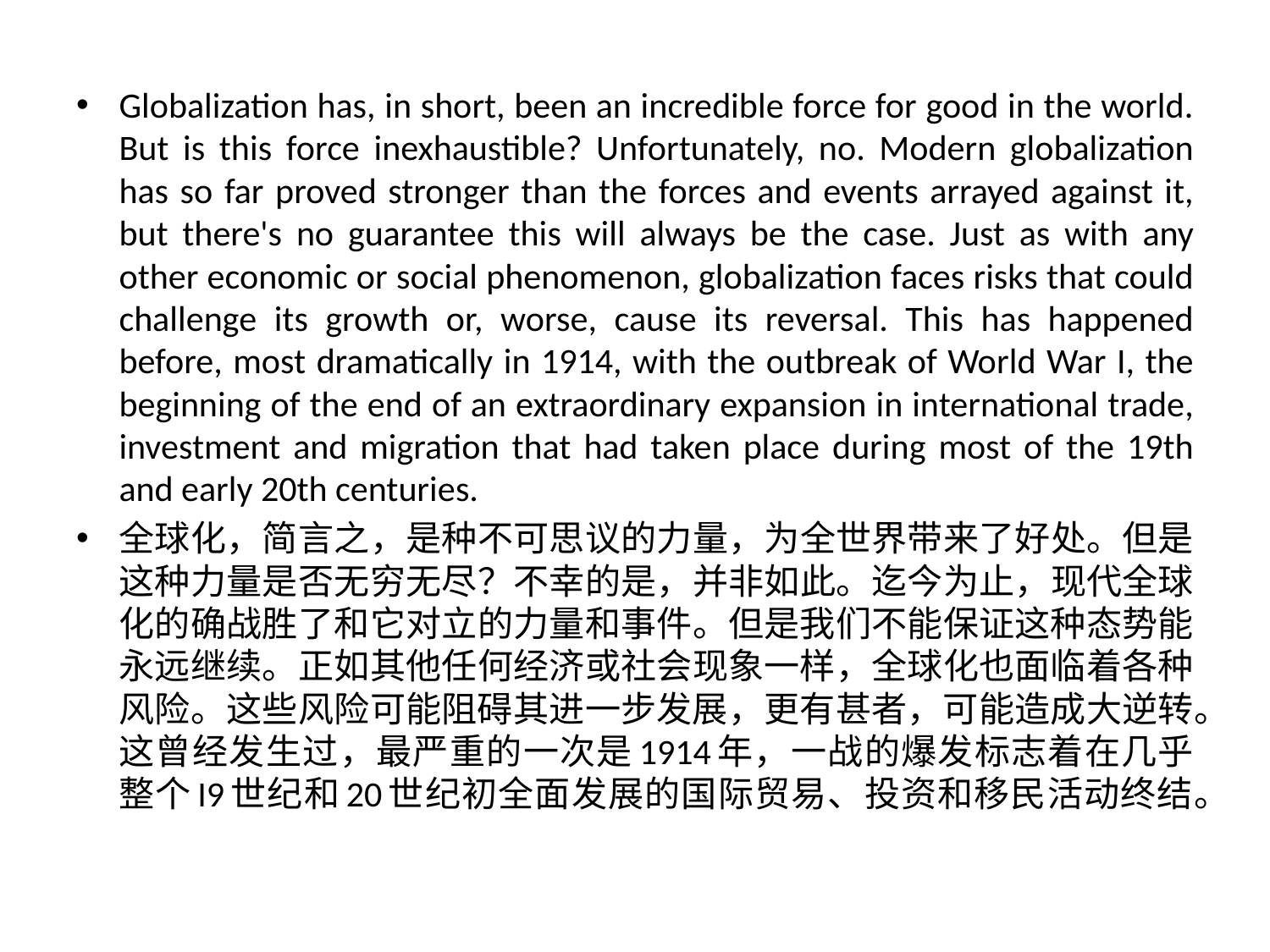

Globalization has, in short, been an incredible force for good in the world. But is this force inexhaustible? Unfortunately, no. Modern globalization has so far proved stronger than the forces and events arrayed against it, but there's no guarantee this will always be the case. Just as with any other economic or social phenomenon, globalization faces risks that could challenge its growth or, worse, cause its reversal. This has happened before, most dramatically in 1914, with the outbreak of World War I, the beginning of the end of an extraordinary expansion in international trade, investment and migration that had taken place during most of the 19th and early 20th centuries.
全球化，简言之，是种不可思议的力量，为全世界带来了好处。但是这种力量是否无穷无尽？不幸的是，并非如此。迄今为止，现代全球化的确战胜了和它对立的力量和事件。但是我们不能保证这种态势能永远继续。正如其他任何经济或社会现象一样，全球化也面临着各种风险。这些风险可能阻碍其进一步发展，更有甚者，可能造成大逆转。这曾经发生过，最严重的一次是1914年，一战的爆发标志着在几乎整个I9世纪和20世纪初全面发展的国际贸易、投资和移民活动终结。